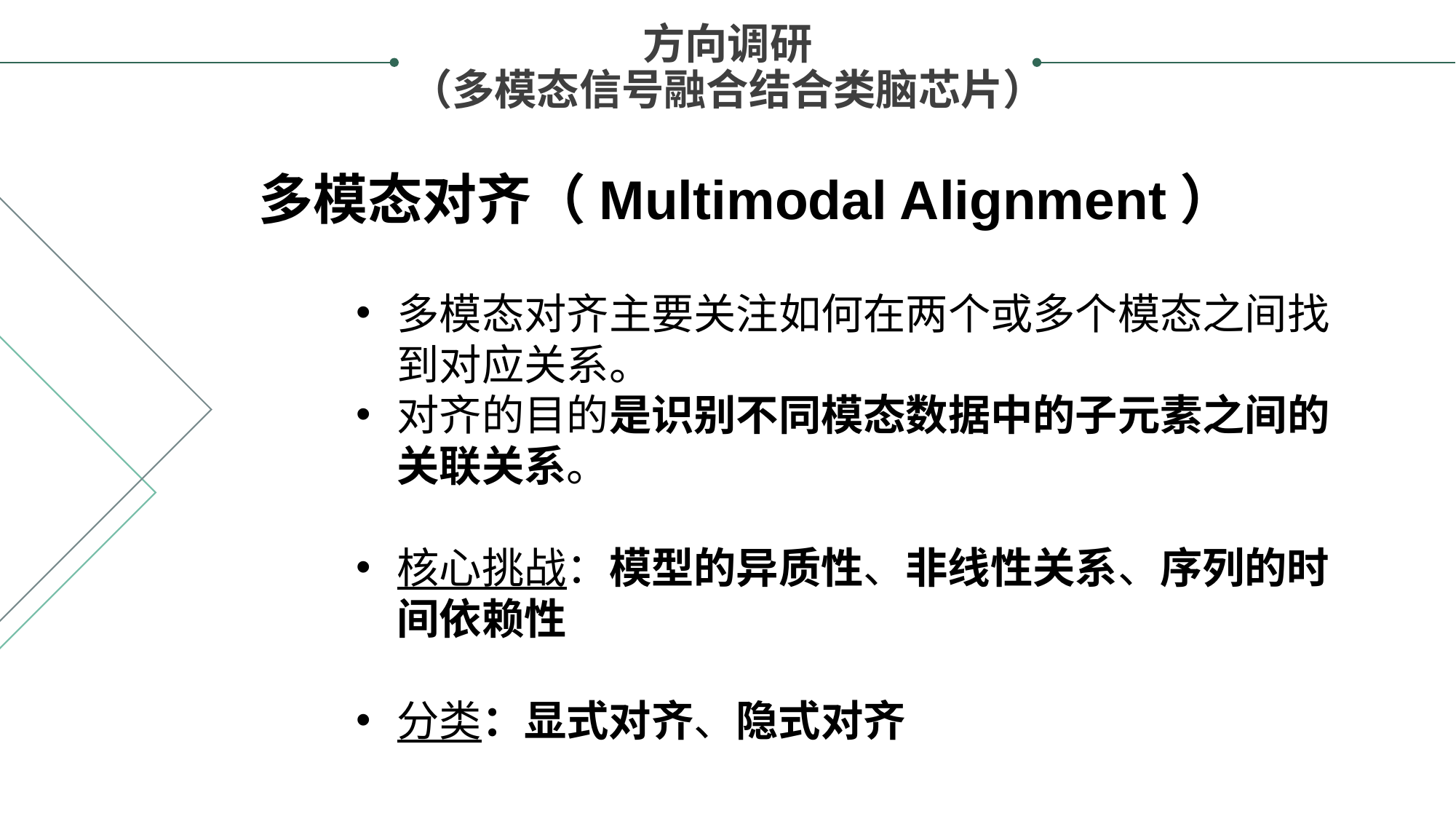

方向调研
（多模态信号融合结合类脑芯片）
多模态对齐（Multimodal Alignment）

多模态对齐主要关注如何在两个或多个模态之间找到对应关系。
对齐的目的是识别不同模态数据中的子元素之间的关联关系。

核心挑战：模型的异质性、非线性关系、序列的时间依赖性

分类：显式对齐、隐式对齐